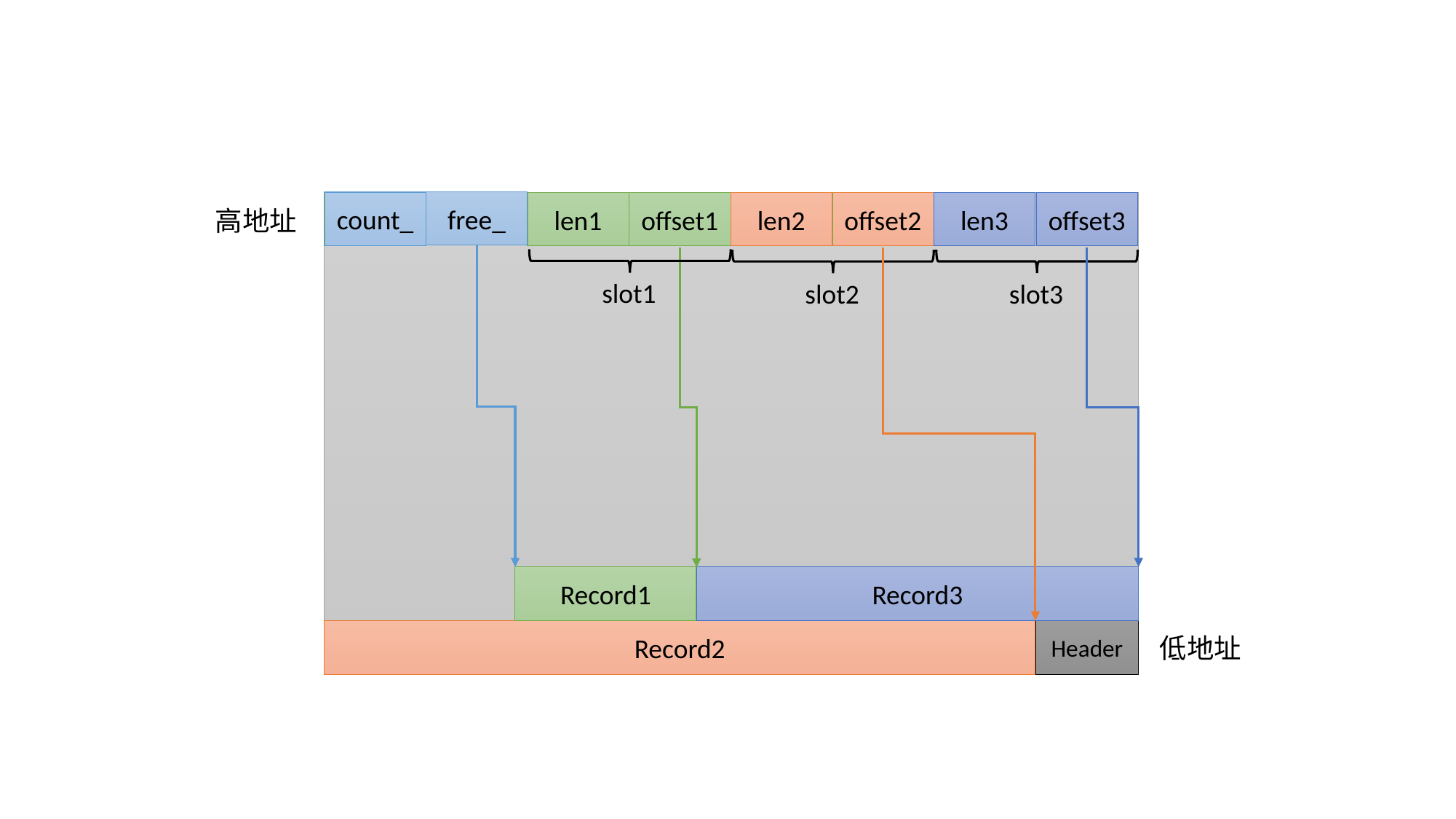

free_
count_

len3
len1
offset1
len2
offset2
offset3
高地址
slot1
slot3
slot2
Record1
Record3
Record2
Header
低地址